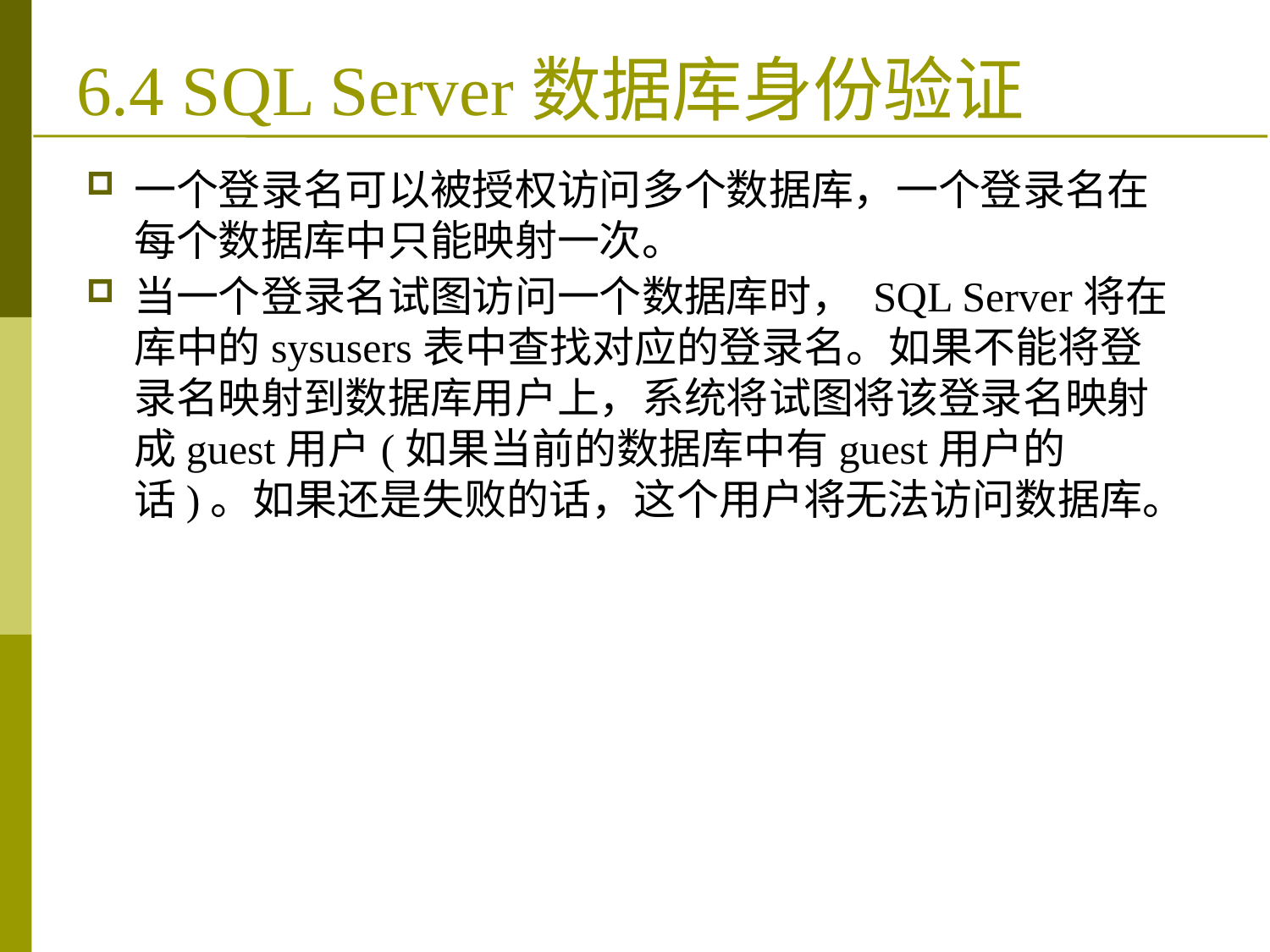

# 6.4 SQL Server数据库身份验证
一个登录名可以被授权访问多个数据库，一个登录名在每个数据库中只能映射一次。
当一个登录名试图访问一个数据库时， SQL Server将在库中的sysusers表中查找对应的登录名。如果不能将登录名映射到数据库用户上，系统将试图将该登录名映射成guest用户(如果当前的数据库中有guest用户的话)。如果还是失败的话，这个用户将无法访问数据库。